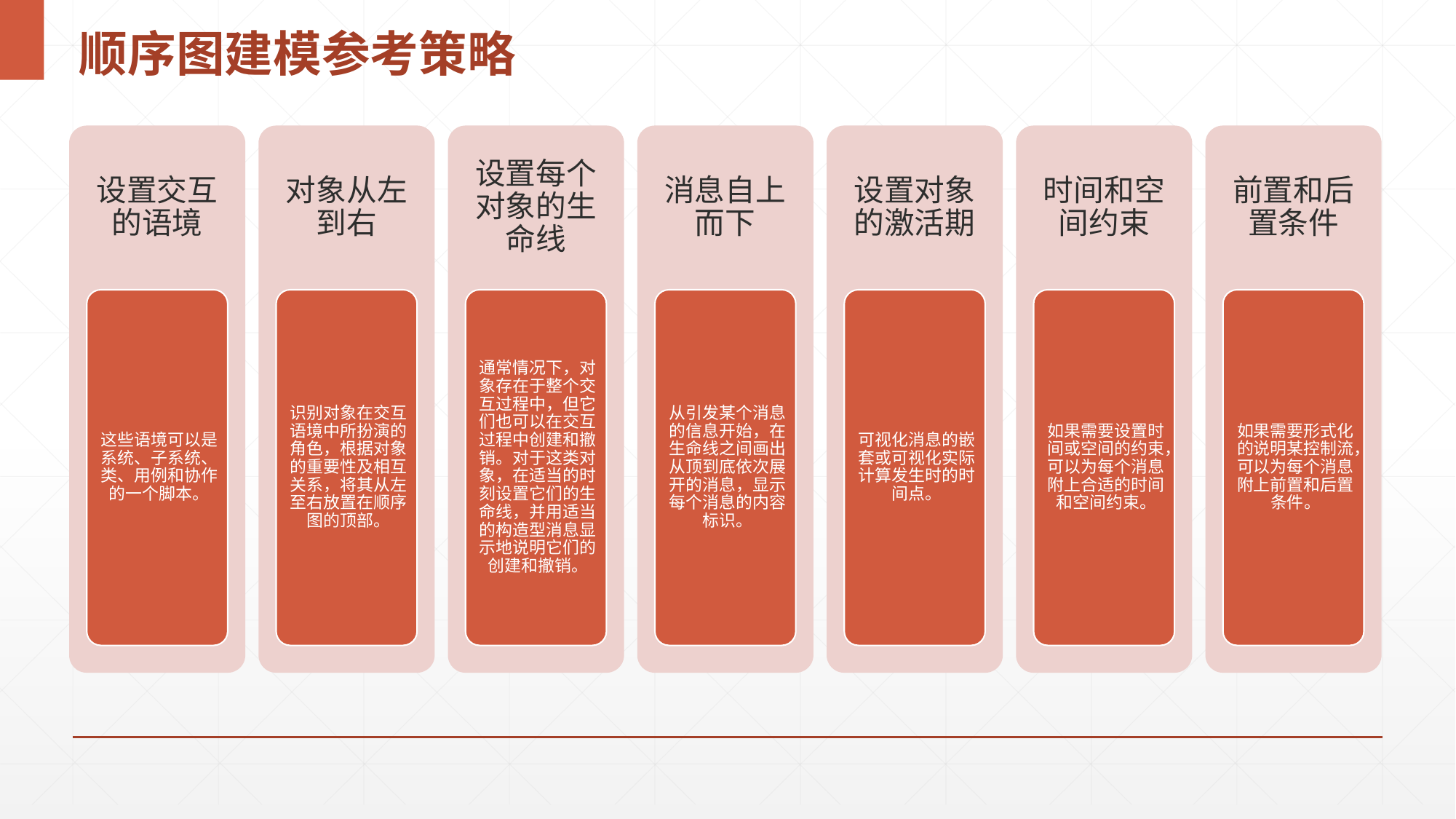

# 顺序图建模参考策略
设置交互的语境
这些语境可以是系统、子系统、类、用例和协作的一个脚本。
对象从左到右
识别对象在交互语境中所扮演的角色，根据对象的重要性及相互关系，将其从左至右放置在顺序图的顶部。
设置每个对象的生命线
通常情况下，对象存在于整个交互过程中，但它们也可以在交互过程中创建和撤销。对于这类对象，在适当的时刻设置它们的生命线，并用适当的构造型消息显示地说明它们的创建和撤销。
消息自上而下
从引发某个消息的信息开始，在生命线之间画出从顶到底依次展开的消息，显示每个消息的内容标识。
设置对象的激活期
可视化消息的嵌套或可视化实际计算发生时的时间点。
时间和空间约束
如果需要设置时间或空间的约束，可以为每个消息附上合适的时间和空间约束。
前置和后置条件
如果需要形式化的说明某控制流，可以为每个消息附上前置和后置条件。